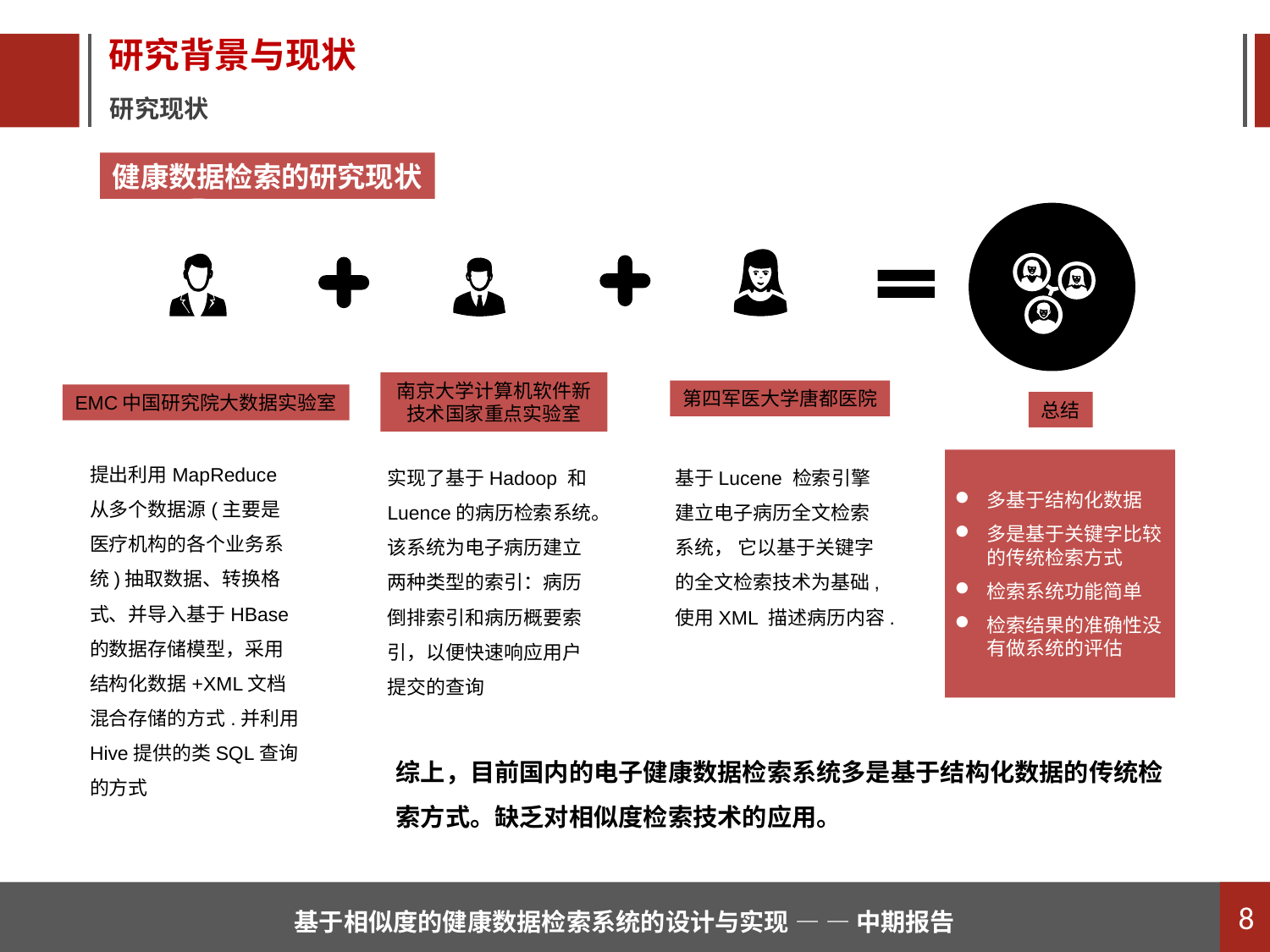

研究背景与现状

研究现状
健康数据检索的研究现状

南京大学计算机软件新技术国家重点实验室
第四军医大学唐都医院
EMC中国研究院大数据实验室
总结
提出利用MapReduce从多个数据源(主要是医疗机构的各个业务系统)抽取数据、转换格式、并导入基于HBase的数据存储模型，采用结构化数据+XML文档混合存储的方式.并利用Hive提供的类SQL查询的方式
实现了基于Hadoop 和Luence的病历检索系统。该系统为电子病历建立两种类型的索引：病历倒排索引和病历概要索引，以便快速响应用户提交的查询
基于Lucene 检索引擎建立电子病历全文检索系统， 它以基于关键字的全文检索技术为基础,使用XML 描述病历内容.

多基于结构化数据
多是基于关键字比较的传统检索方式
检索系统功能简单
检索结果的准确性没有做系统的评估

综上，目前国内的电子健康数据检索系统多是基于结构化数据的传统检索方式。缺乏对相似度检索技术的应用。

8
基于相似度的健康数据检索系统的设计与实现 — — 中期报告